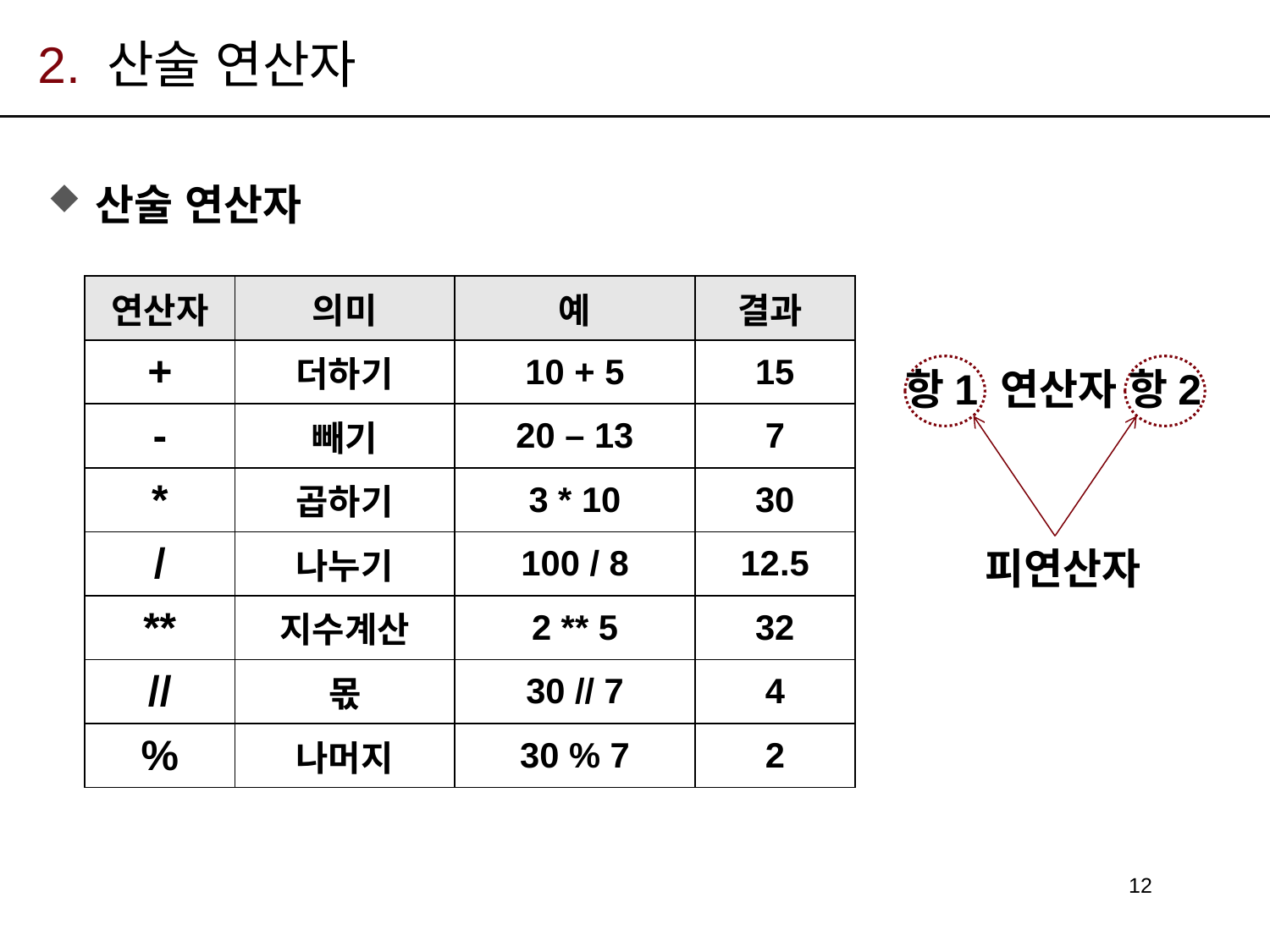

# 2. 산술 연산자
산술 연산자
| 연산자 | 의미 | 예 | 결과 |
| --- | --- | --- | --- |
| + | 더하기 | 10 + 5 | 15 |
| - | 빼기 | 20 – 13 | 7 |
| \* | 곱하기 | 3 \* 10 | 30 |
| / | 나누기 | 100 / 8 | 12.5 |
| \*\* | 지수계산 | 2 \*\* 5 | 32 |
| // | 몫 | 30 // 7 | 4 |
| % | 나머지 | 30 % 7 | 2 |
항1 연산자 항2

피연산자
12